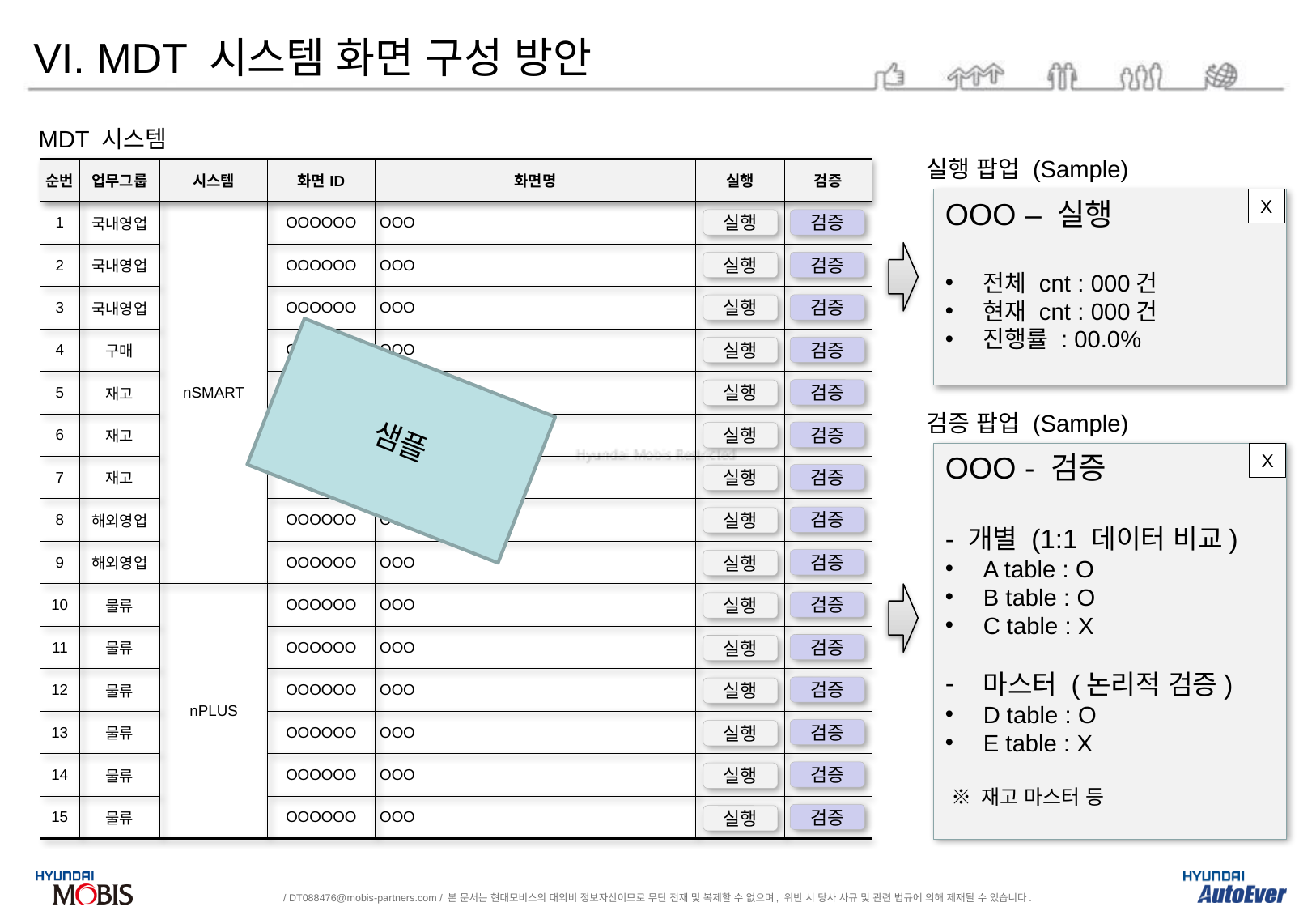

VI. MDT 시스템 화면 구성 방안
MDT 시스템
실행 팝업 (Sample)
| 순번 | 업무그룹 | 시스템 | 화면ID | 화면명 | 실행 | 검증 |
| --- | --- | --- | --- | --- | --- | --- |
| 1 | 국내영업 | nSMART | OOOOOO | OOO |  |  |
| 2 | 국내영업 |  | OOOOOO | OOO |  |  |
| 3 | 국내영업 |  | OOOOOO | OOO |  |  |
| 4 | 구매 |  | OOOOOO | OOO |  |  |
| 5 | 재고 |  | OOOOOO | OOO |  |  |
| 6 | 재고 |  | OOOOOO | OOO |  |  |
| 7 | 재고 |  | OOOOOO | OOO |  |  |
| 8 | 해외영업 |  | OOOOOO | OOO |  |  |
| 9 | 해외영업 |  | OOOOOO | OOO |  |  |
| 10 | 물류 | nPLUS | OOOOOO | OOO |  |  |
| 11 | 물류 |  | OOOOOO | OOO |  |  |
| 12 | 물류 |  | OOOOOO | OOO |  |  |
| 13 | 물류 |  | OOOOOO | OOO |  |  |
| 14 | 물류 |  | OOOOOO | OOO |  |  |
| 15 | 물류 |  | OOOOOO | OOO |  |  |
OOO – 실행

전체 cnt : 000건
현재 cnt : 000건
진행률 : 00.0%
X
실행
검증

검증
실행
검증
실행
검증
실행
샘플
검증
실행
검증 팝업 (Sample)
검증
실행
X
OOO - 검증

- 개별 (1:1 데이터 비교)
A table : O
B table : O
C table : X

마스터 (논리적 검증)
D table : O
E table : X

 ※ 재고 마스터 등

검증
실행
검증
실행
검증
실행

검증
실행
검증
실행
검증
실행
검증
실행
검증
실행
검증
실행